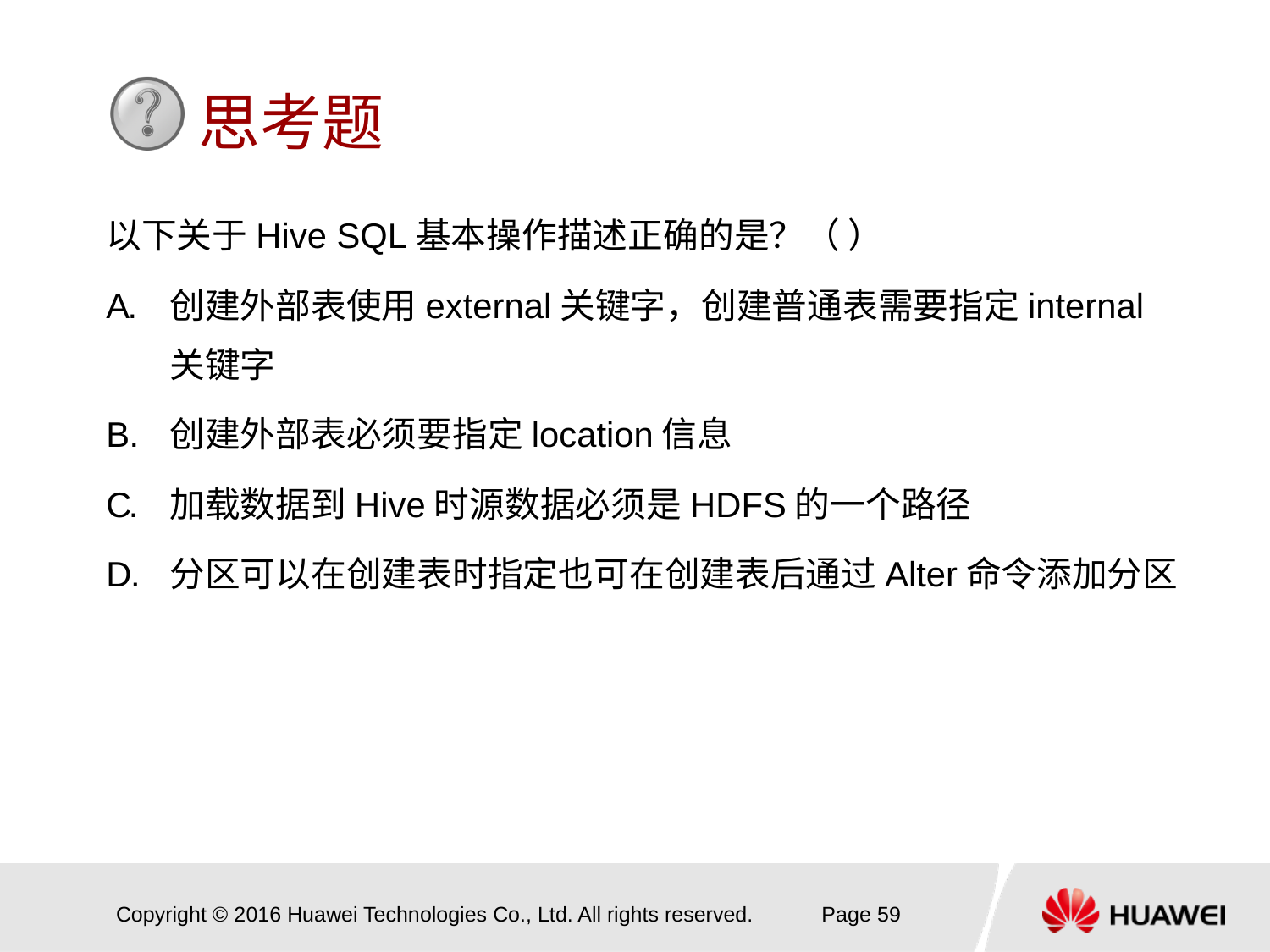

以下关于Hive SQL基本操作描述正确的是？（ ）
创建外部表使用external关键字，创建普通表需要指定internal关键字
创建外部表必须要指定location信息
加载数据到Hive时源数据必须是HDFS的一个路径
分区可以在创建表时指定也可在创建表后通过Alter命令添加分区